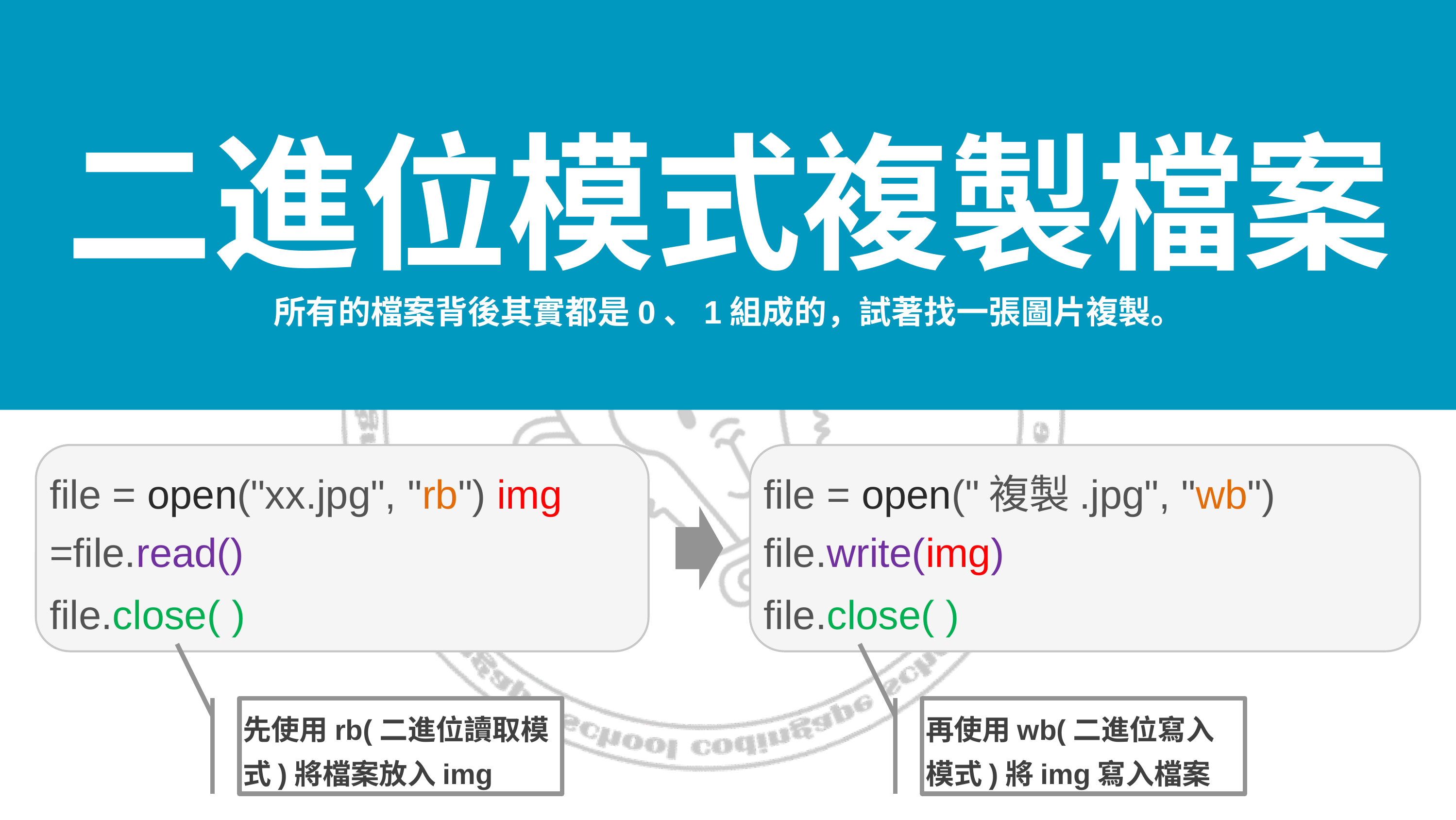

二進位模式複製檔案
所有的檔案背後其實都是0、1組成的，試著找一張圖片複製。
file = open("複製.jpg", "wb") file.write(img)
file.close( )
file = open("xx.jpg", "rb") img =file.read()
file.close( )

先使用rb(二進位讀取模式)將檔案放入img
再使用wb(二進位寫入模式)將img寫入檔案